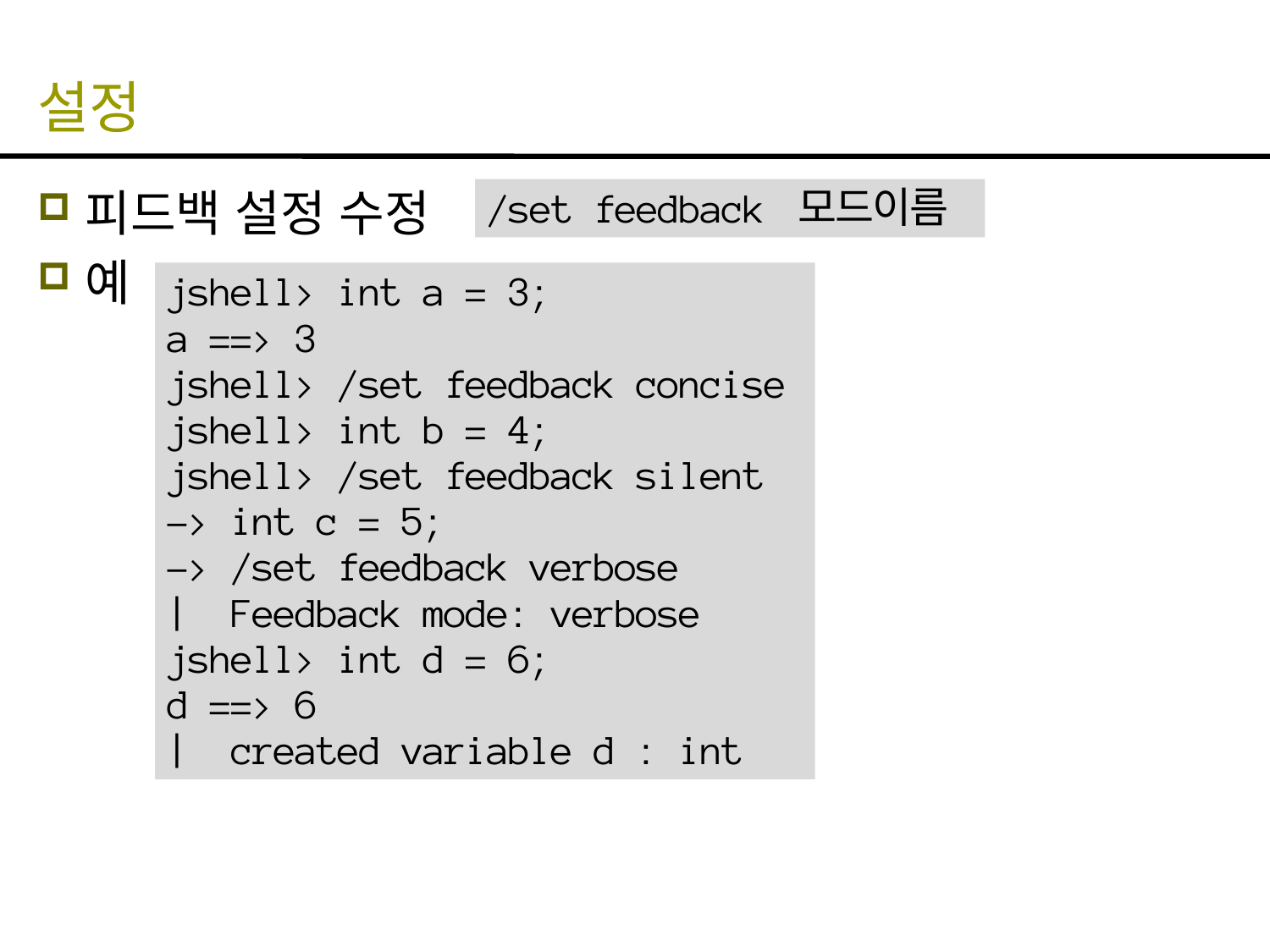

# 설정
피드백 설정 수정
예
/set feedback 모드이름
jshell> int a = 3;
a ==> 3
jshell> /set feedback concise
jshell> int b = 4;
jshell> /set feedback silent
-> int c = 5;
-> /set feedback verbose
|  Feedback mode: verbose
jshell> int d = 6;
d ==> 6
|  created variable d : int